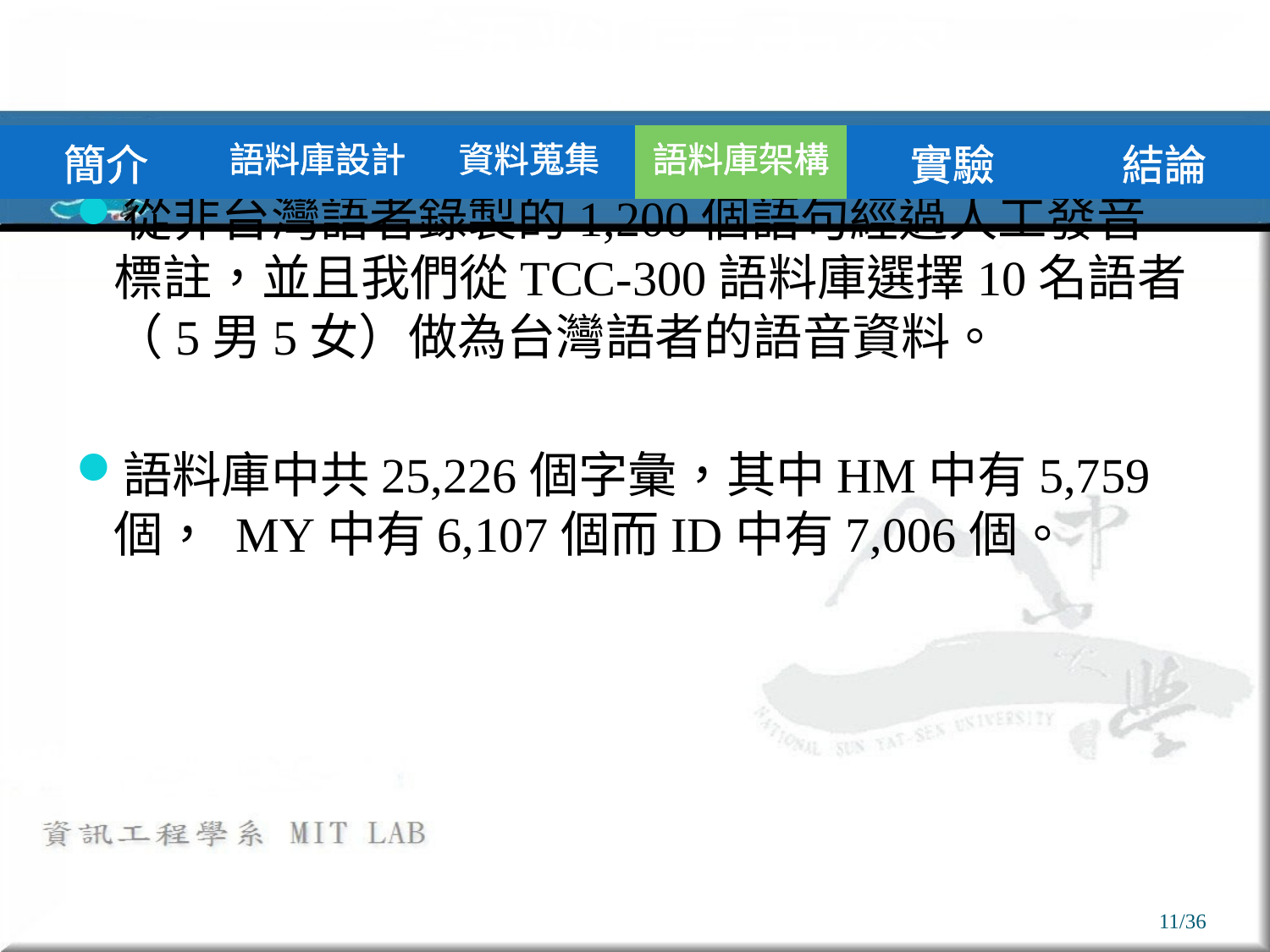

# 語料庫內容
| 簡介 | 語料庫設計 | 資料蒐集 | 語料庫架構 | 實驗 | 結論 |
| --- | --- | --- | --- | --- | --- |
從非台灣語者錄製的1,200個語句經過人工發音標註，並且我們從TCC-300語料庫選擇10名語者（5男5女）做為台灣語者的語音資料。

語料庫中共25,226個字彙，其中HM中有5,759個， MY中有6,107個而ID中有7,006個。

11/36